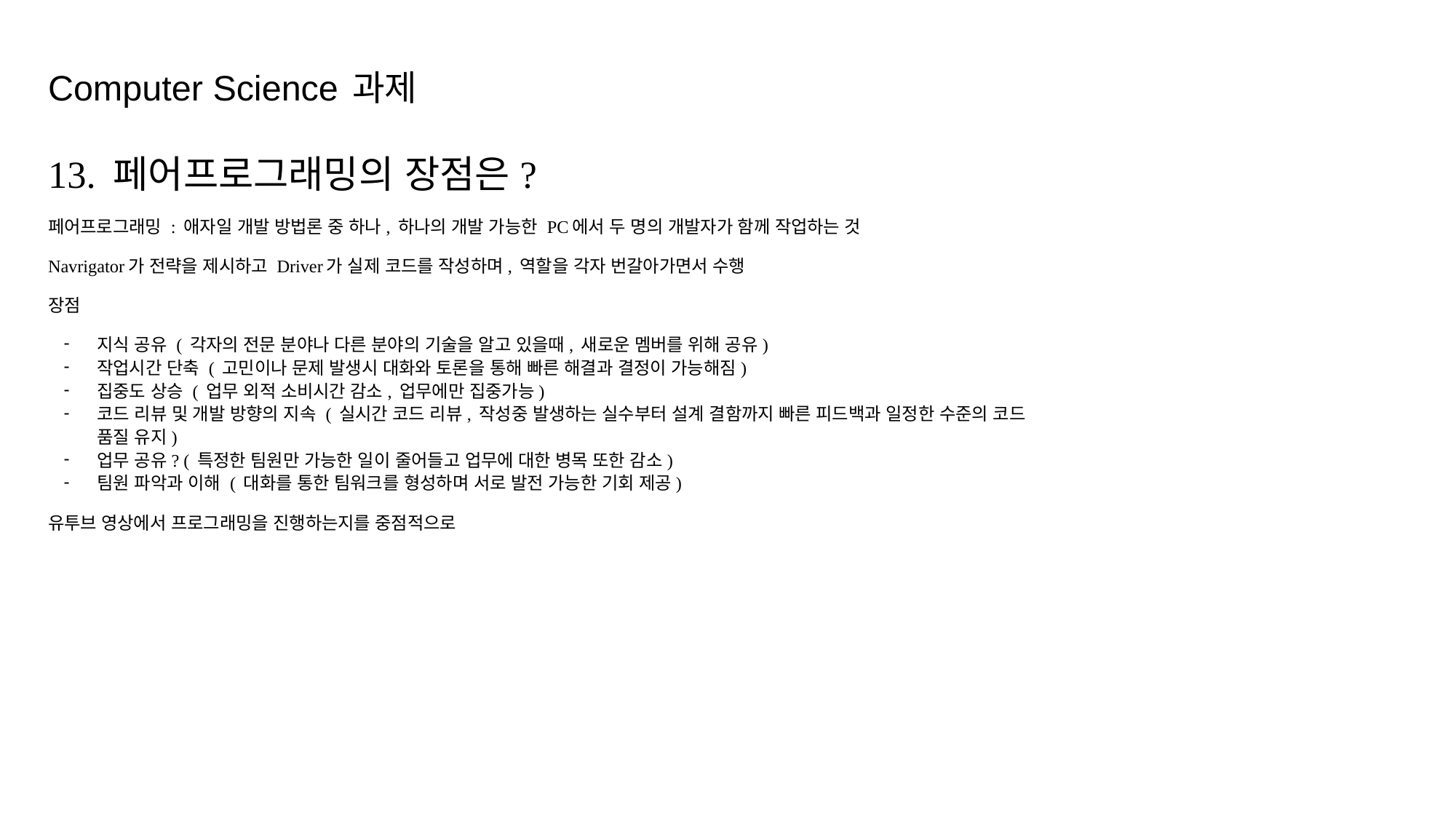

# Computer Science 과제

13. 페어프로그래밍의 장점은?
페어프로그래밍 : 애자일 개발 방법론 중 하나, 하나의 개발 가능한 PC에서 두 명의 개발자가 함께 작업하는 것
Navrigator가 전략을 제시하고 Driver가 실제 코드를 작성하며, 역할을 각자 번갈아가면서 수행
장점
지식 공유 ( 각자의 전문 분야나 다른 분야의 기술을 알고 있을때, 새로운 멤버를 위해 공유)
작업시간 단축 ( 고민이나 문제 발생시 대화와 토론을 통해 빠른 해결과 결정이 가능해짐)
집중도 상승 ( 업무 외적 소비시간 감소, 업무에만 집중가능)
코드 리뷰 및 개발 방향의 지속 ( 실시간 코드 리뷰, 작성중 발생하는 실수부터 설계 결함까지 빠른 피드백과 일정한 수준의 코드 품질 유지)
업무 공유? ( 특정한 팀원만 가능한 일이 줄어들고 업무에 대한 병목 또한 감소)
팀원 파악과 이해 ( 대화를 통한 팀워크를 형성하며 서로 발전 가능한 기회 제공)
유투브 영상에서 프로그래밍을 진행하는지를 중점적으로